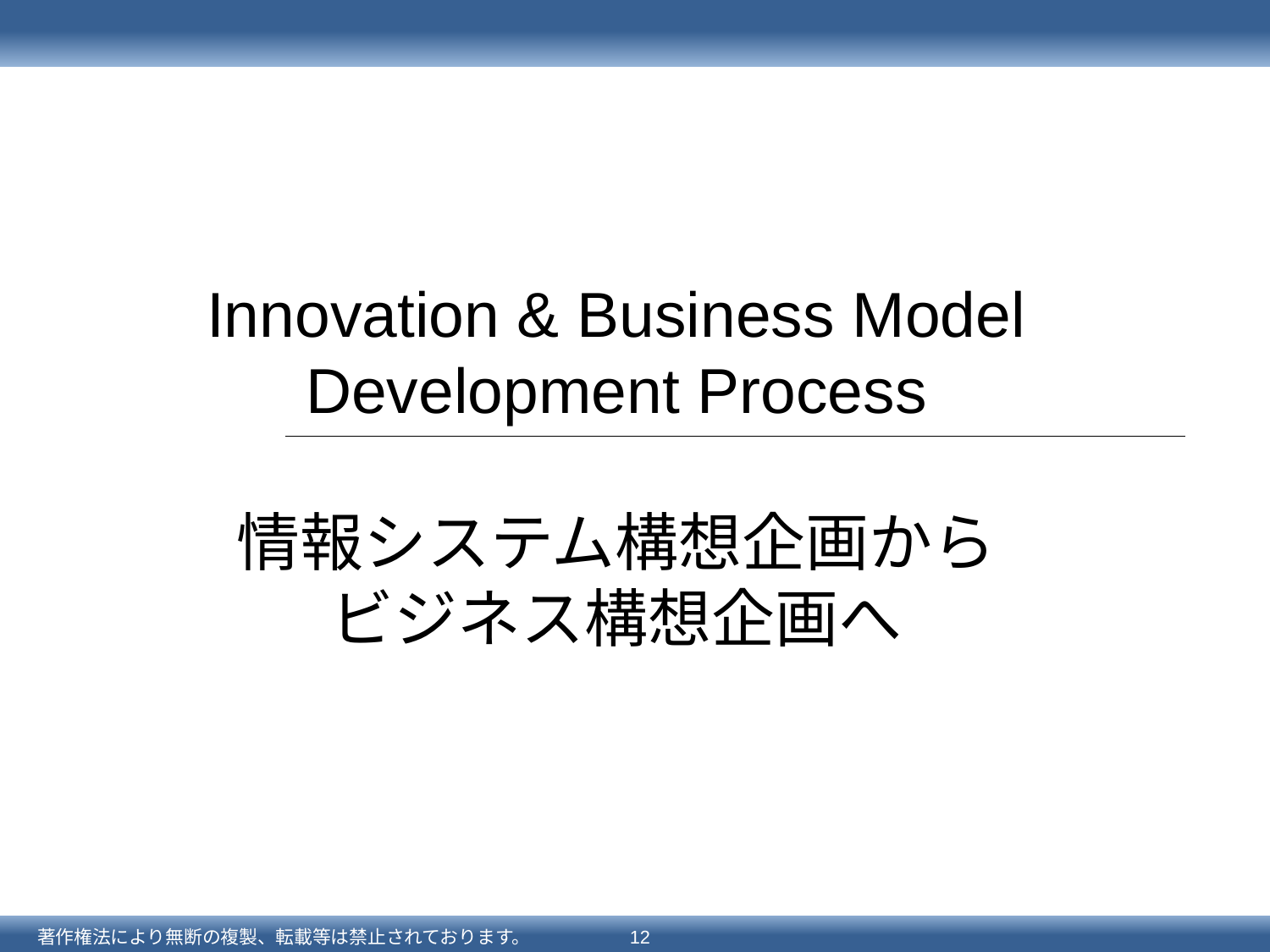

# Innovation & Business Model Development Process 情報システム構想企画から ビジネス構想企画へ